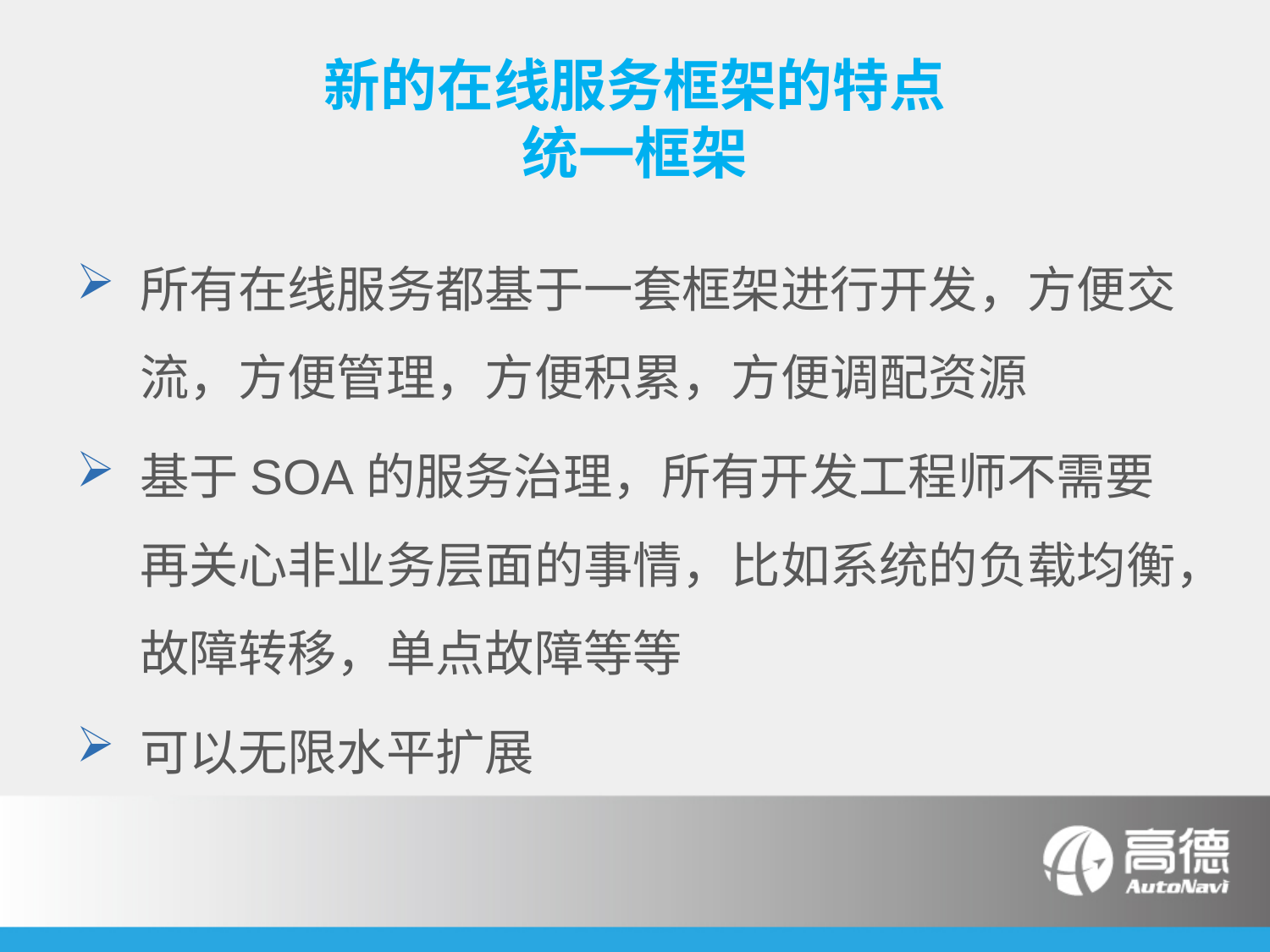

# 新的在线服务框架的特点 统一框架
所有在线服务都基于一套框架进行开发，方便交流，方便管理，方便积累，方便调配资源
基于SOA的服务治理，所有开发工程师不需要再关心非业务层面的事情，比如系统的负载均衡，故障转移，单点故障等等
可以无限水平扩展